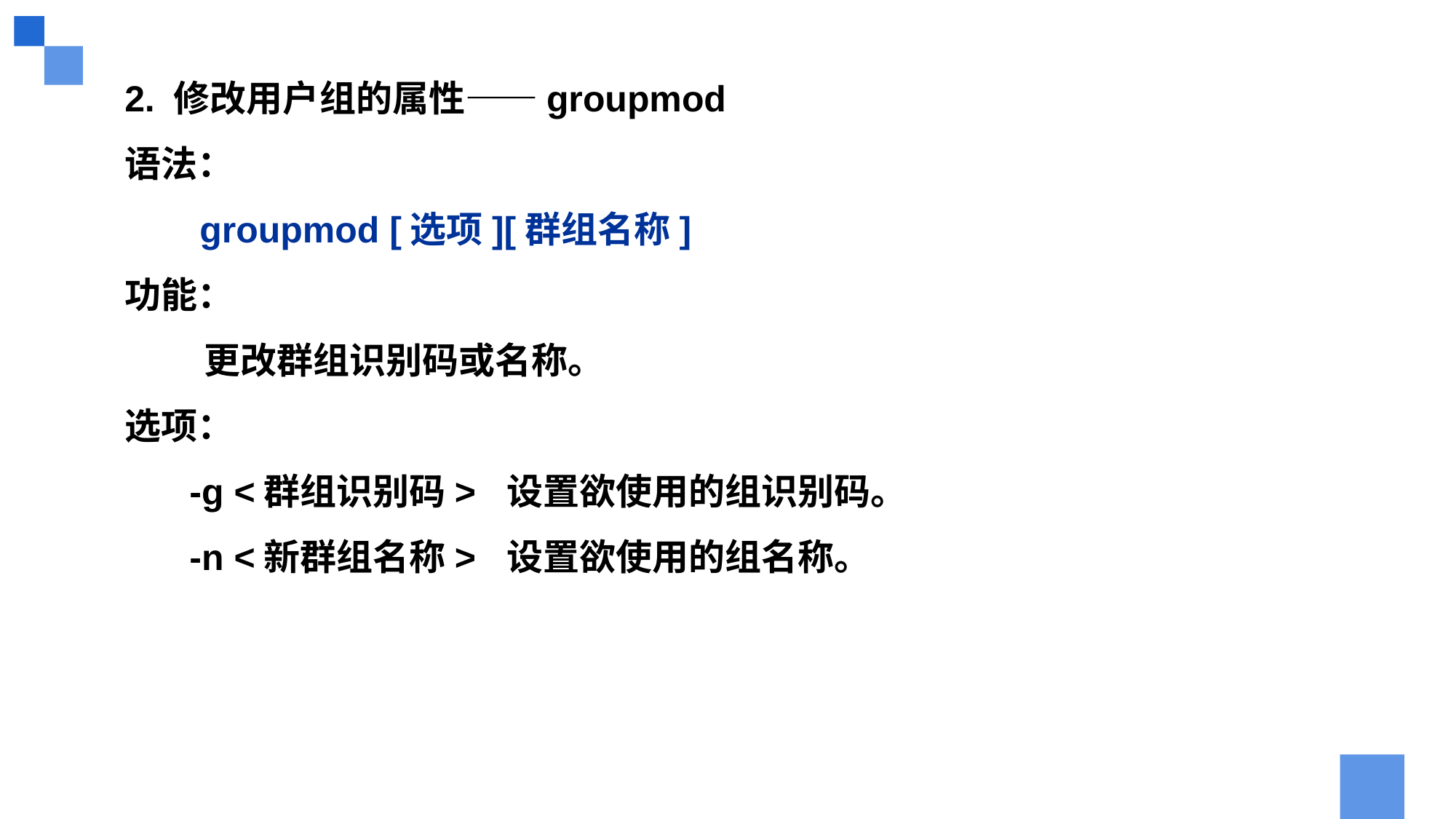

2. 修改用户组的属性——groupmod
语法：
  groupmod [选项][群组名称]
功能：
  更改群组识别码或名称。
选项：
 -g <群组识别码> 	设置欲使用的组识别码。
 -n <新群组名称> 	设置欲使用的组名称。

15